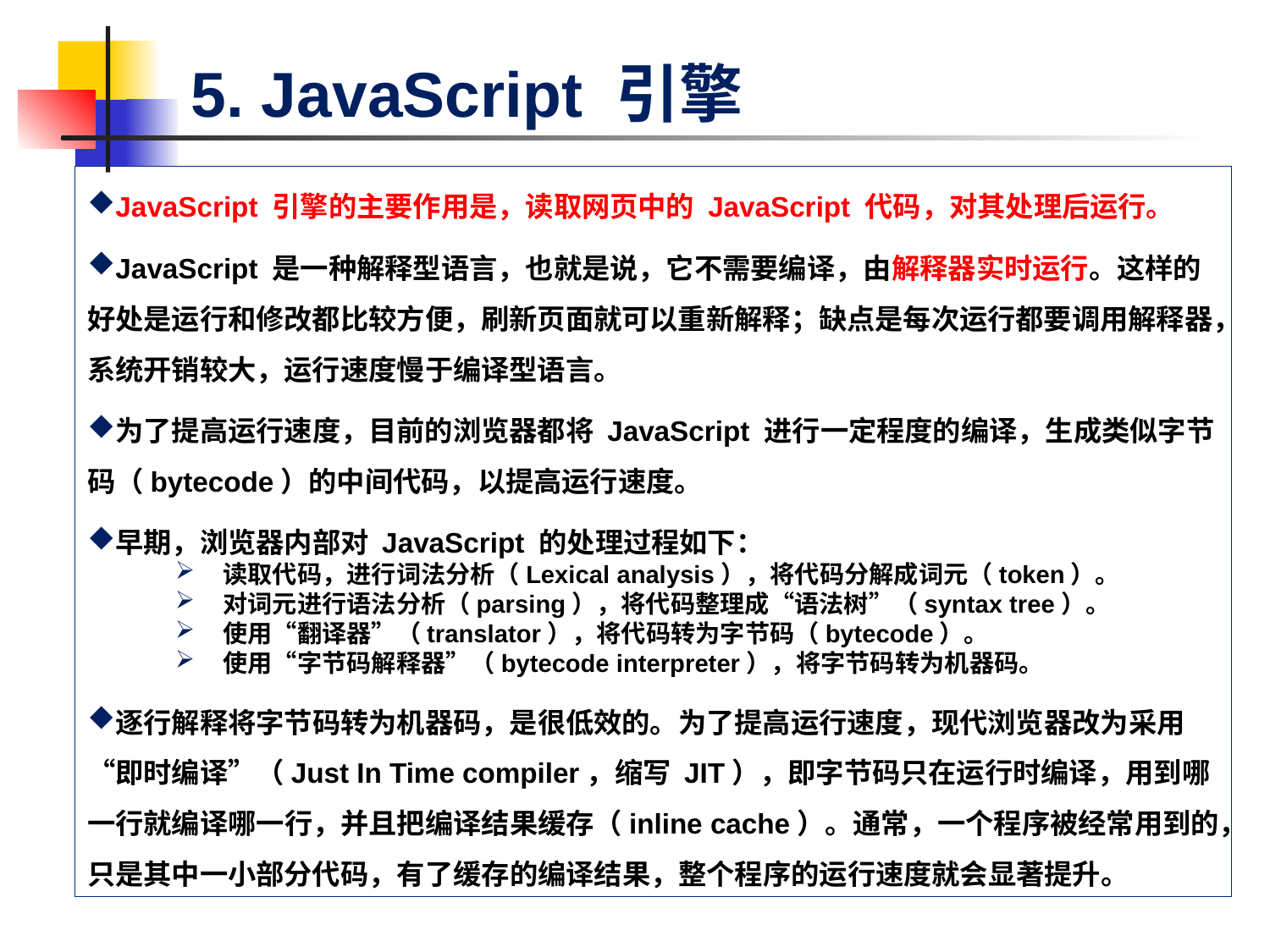

# 5. JavaScript 引擎
JavaScript 引擎的主要作用是，读取网页中的 JavaScript 代码，对其处理后运行。
JavaScript 是一种解释型语言，也就是说，它不需要编译，由解释器实时运行。这样的好处是运行和修改都比较方便，刷新页面就可以重新解释；缺点是每次运行都要调用解释器，系统开销较大，运行速度慢于编译型语言。
为了提高运行速度，目前的浏览器都将 JavaScript 进行一定程度的编译，生成类似字节码（bytecode）的中间代码，以提高运行速度。
早期，浏览器内部对 JavaScript 的处理过程如下：
读取代码，进行词法分析（Lexical analysis），将代码分解成词元（token）。
对词元进行语法分析（parsing），将代码整理成“语法树”（syntax tree）。
使用“翻译器”（translator），将代码转为字节码（bytecode）。
使用“字节码解释器”（bytecode interpreter），将字节码转为机器码。
逐行解释将字节码转为机器码，是很低效的。为了提高运行速度，现代浏览器改为采用“即时编译”（Just In Time compiler，缩写 JIT），即字节码只在运行时编译，用到哪一行就编译哪一行，并且把编译结果缓存（inline cache）。通常，一个程序被经常用到的，只是其中一小部分代码，有了缓存的编译结果，整个程序的运行速度就会显著提升。